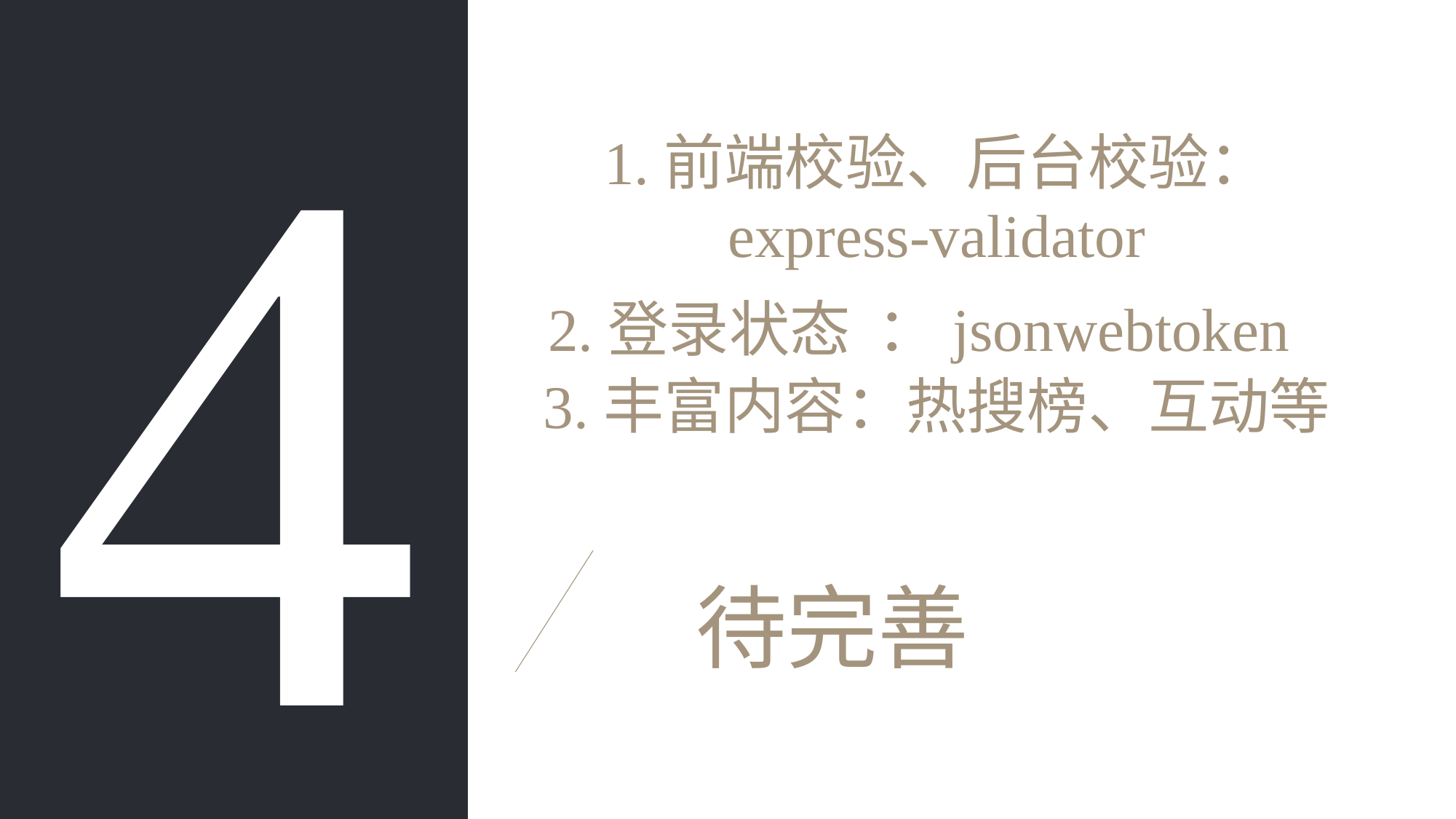

4
1.前端校验、后台校验：
express-validator
2.登录状态  ：jsonwebtoken
3.丰富内容：热搜榜、互动等
待完善